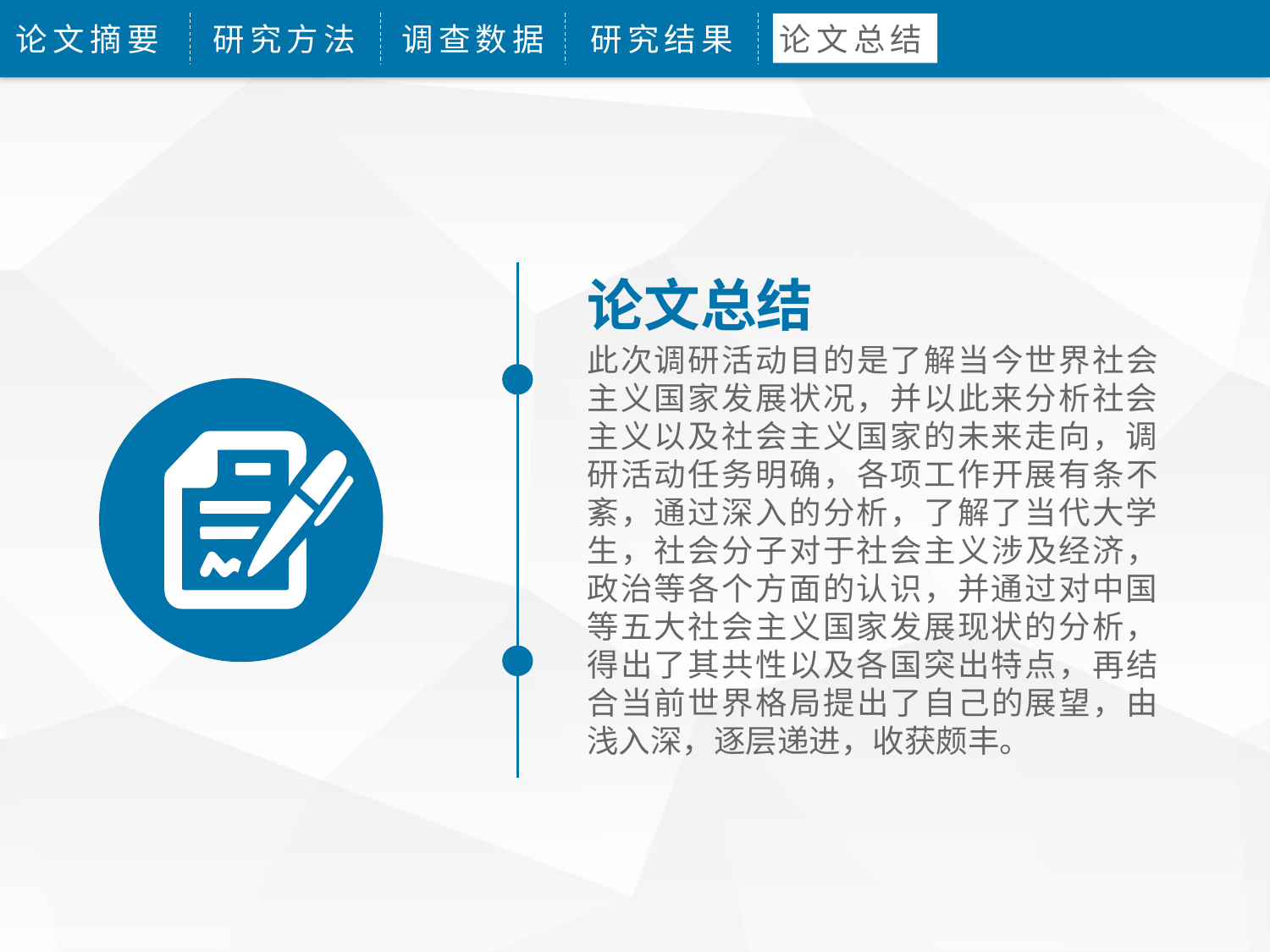

论文摘要
研究方法
调查数据
研究结果
论文总结

论文总结
此次调研活动目的是了解当今世界社会主义国家发展状况，并以此来分析社会主义以及社会主义国家的未来走向，调研活动任务明确，各项工作开展有条不紊，通过深入的分析，了解了当代大学生，社会分子对于社会主义涉及经济，政治等各个方面的认识，并通过对中国等五大社会主义国家发展现状的分析，得出了其共性以及各国突出特点，再结合当前世界格局提出了自己的展望，由浅入深，逐层递进，收获颇丰。